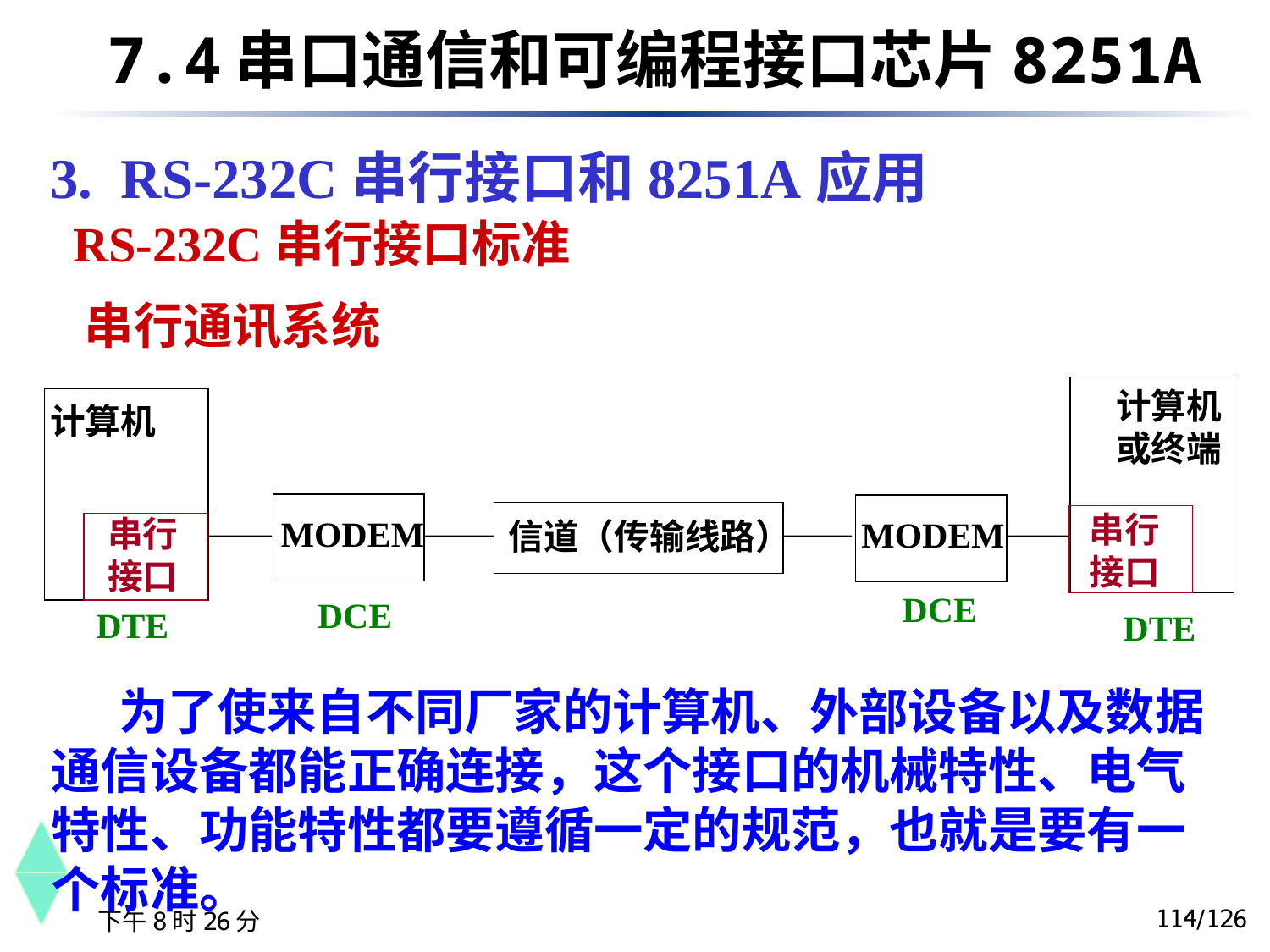

7.4	串口通信和可编程接口芯片8251A
3.  RS-232C串行接口和8251A应用
RS-232C串行接口标准
串行通讯系统

计算机
或终端

计算机

串行
接口

串行
接口
MODEM

MODEM
 信道（传输线路）

DCE
DCE
DTE
DTE
     为了使来自不同厂家的计算机、外部设备以及数据通信设备都能正确连接，这个接口的机械特性、电气特性、功能特性都要遵循一定的规范，也就是要有一个标准。
114/126
下午8时26分